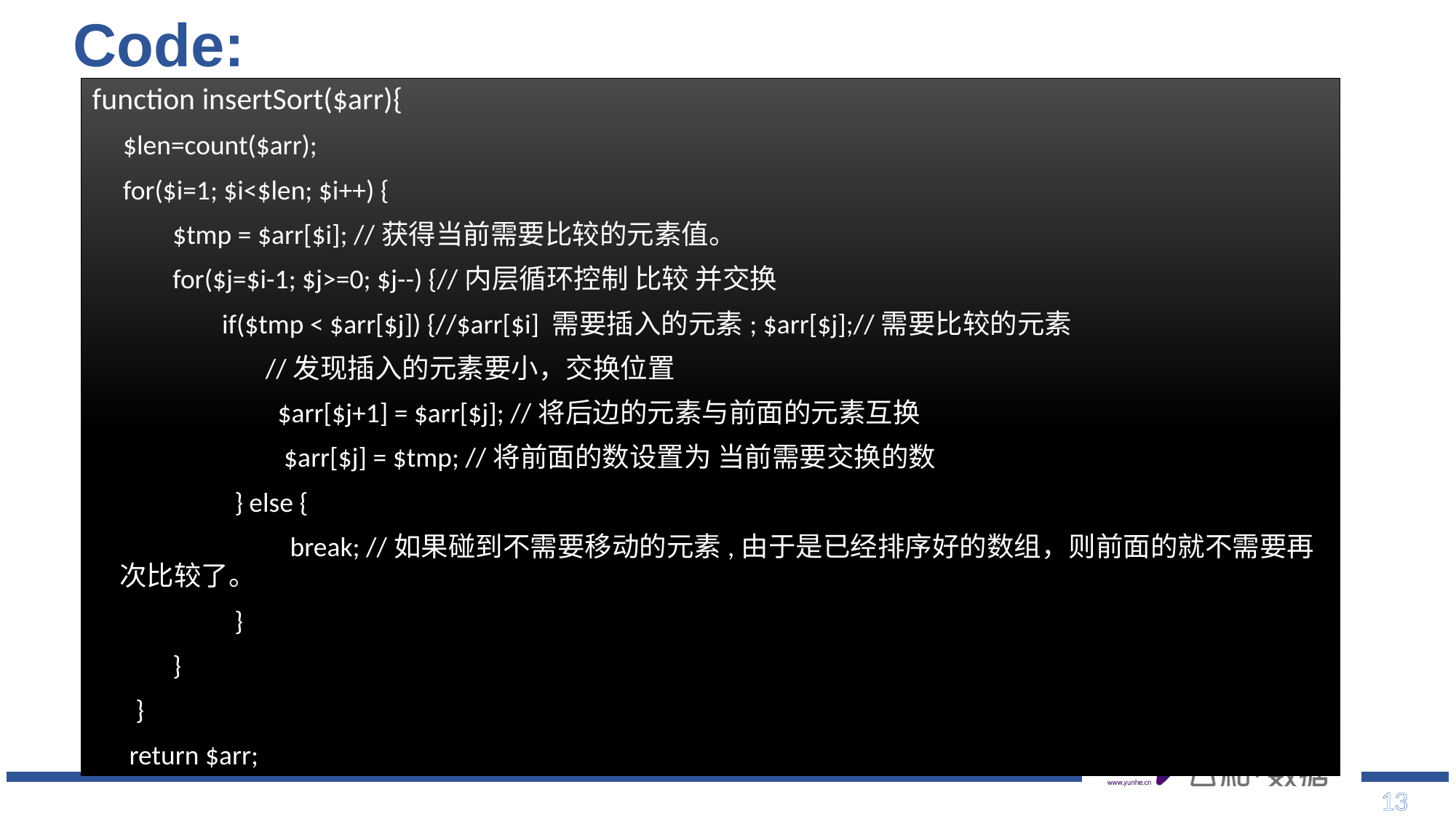

# Code:
function insertSort($arr){
     $len=count($arr);
     for($i=1; $i<$len; $i++) {
             $tmp = $arr[$i]; //获得当前需要比较的元素值。
             for($j=$i-1; $j>=0; $j--) {//内层循环控制 比较 并交换
                     if($tmp < $arr[$j]) {//$arr[$i] 需要插入的元素; $arr[$j];//需要比较的元素
                            //发现插入的元素要小，交换位置
                              $arr[$j+1] = $arr[$j]; //将后边的元素与前面的元素互换
                               $arr[$j] = $tmp; //将前面的数设置为 当前需要交换的数
                       } else {
                                break; //如果碰到不需要移动的元素,由于是已经排序好的数组，则前面的就不需要再次比较了。
                       }
             }
       }
      return $arr;
}